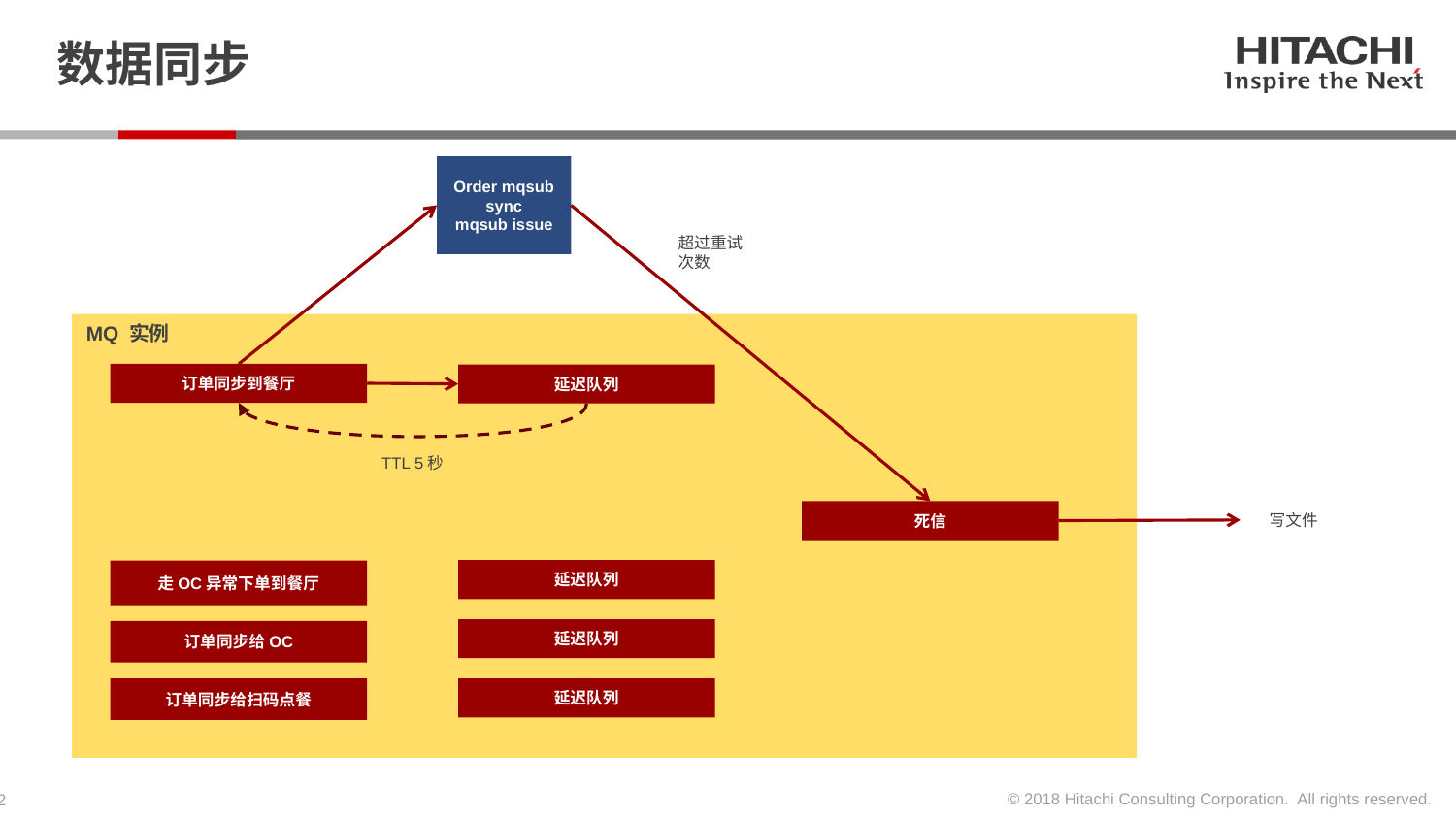

# 数据同步
Order mqsub sync
mqsub issue
超过重试次数
MQ 实例
订单同步到餐厅
延迟队列
TTL 5秒
死信
写文件
延迟队列
走OC异常下单到餐厅
延迟队列
订单同步给OC
订单同步给扫码点餐
延迟队列